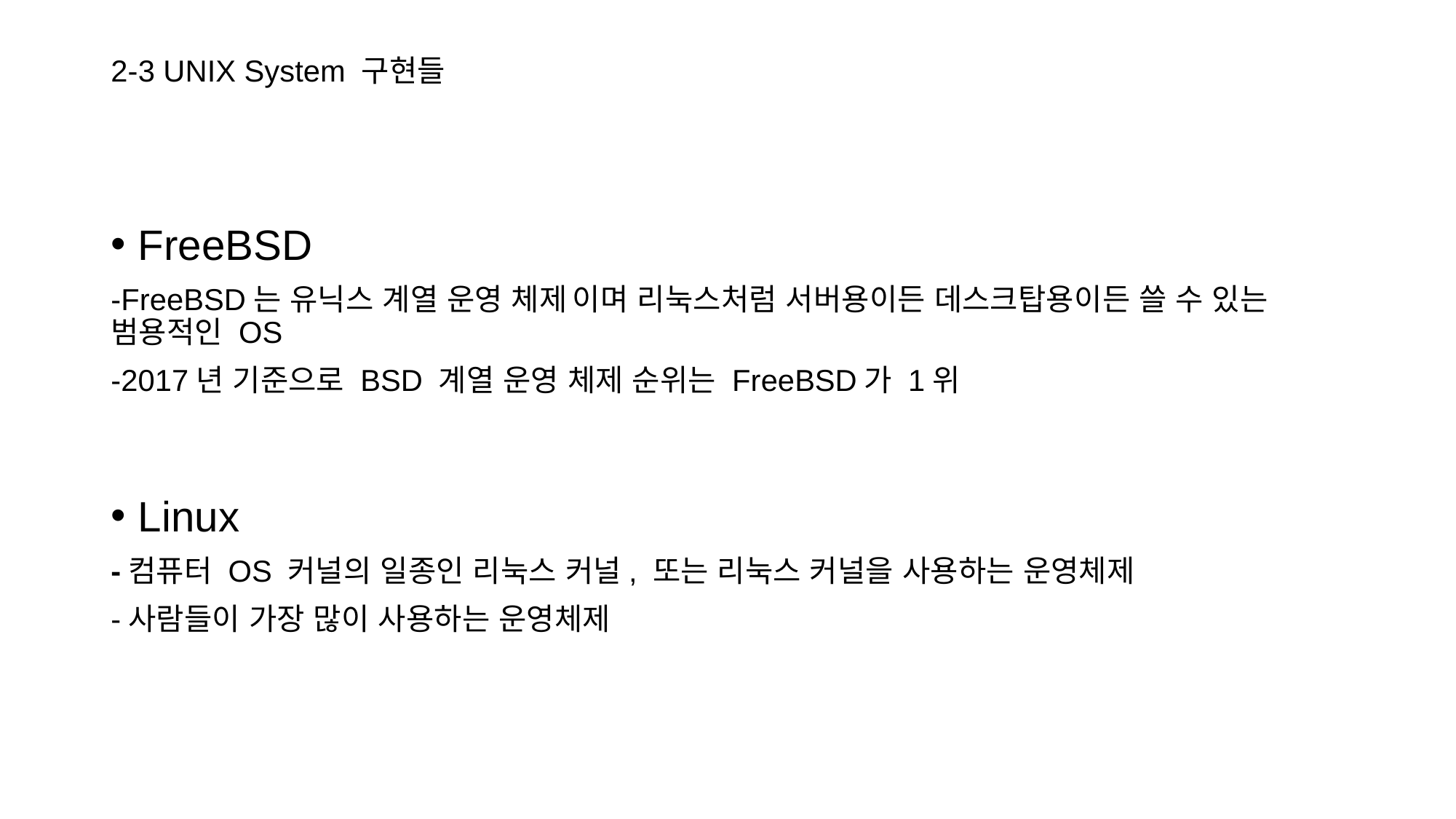

# 2-3 UNIX System 구현들
FreeBSD
-FreeBSD는 유닉스 계열 운영 체제 이며 리눅스처럼 서버용이든 데스크탑용이든 쓸 수 있는 범용적인 OS
-2017년 기준으로 BSD 계열 운영 체제 순위는 FreeBSD가 1위
Linux
-컴퓨터 OS 커널의 일종인 리눅스 커널, 또는 리눅스 커널을 사용하는 운영체제
-사람들이 가장 많이 사용하는 운영체제